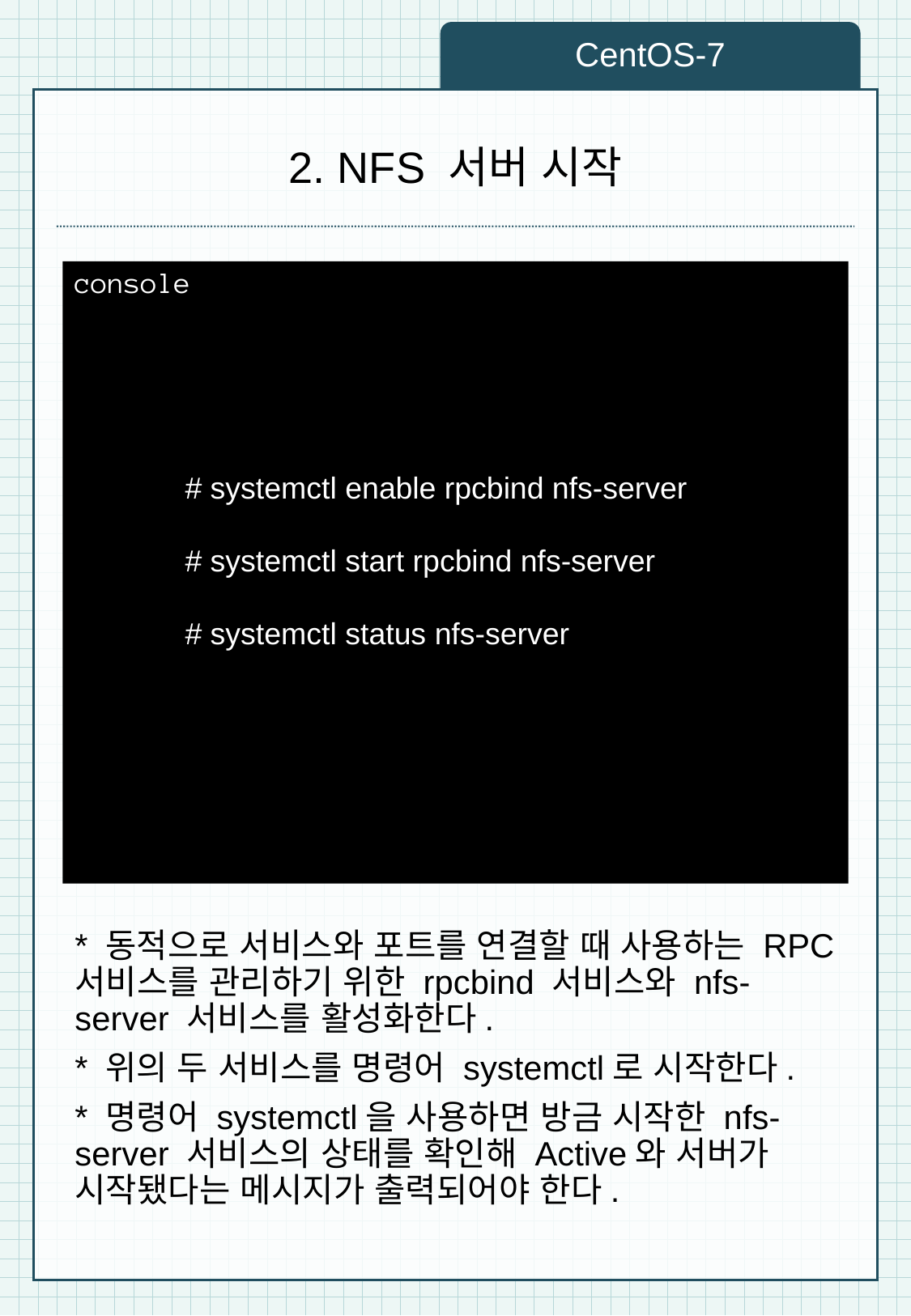

CentOS-7

# 2. NFS 서버 시작
console

# systemctl enable rpcbind nfs-server

# systemctl start rpcbind nfs-server

# systemctl status nfs-server
* 동적으로 서비스와 포트를 연결할 때 사용하는 RPC 서비스를 관리하기 위한 rpcbind 서비스와 nfs-server 서비스를 활성화한다.
* 위의 두 서비스를 명령어 systemctl로 시작한다.
* 명령어 systemctl을 사용하면 방금 시작한 nfs-server 서비스의 상태를 확인해 Active와 서버가 시작됐다는 메시지가 출력되어야 한다.